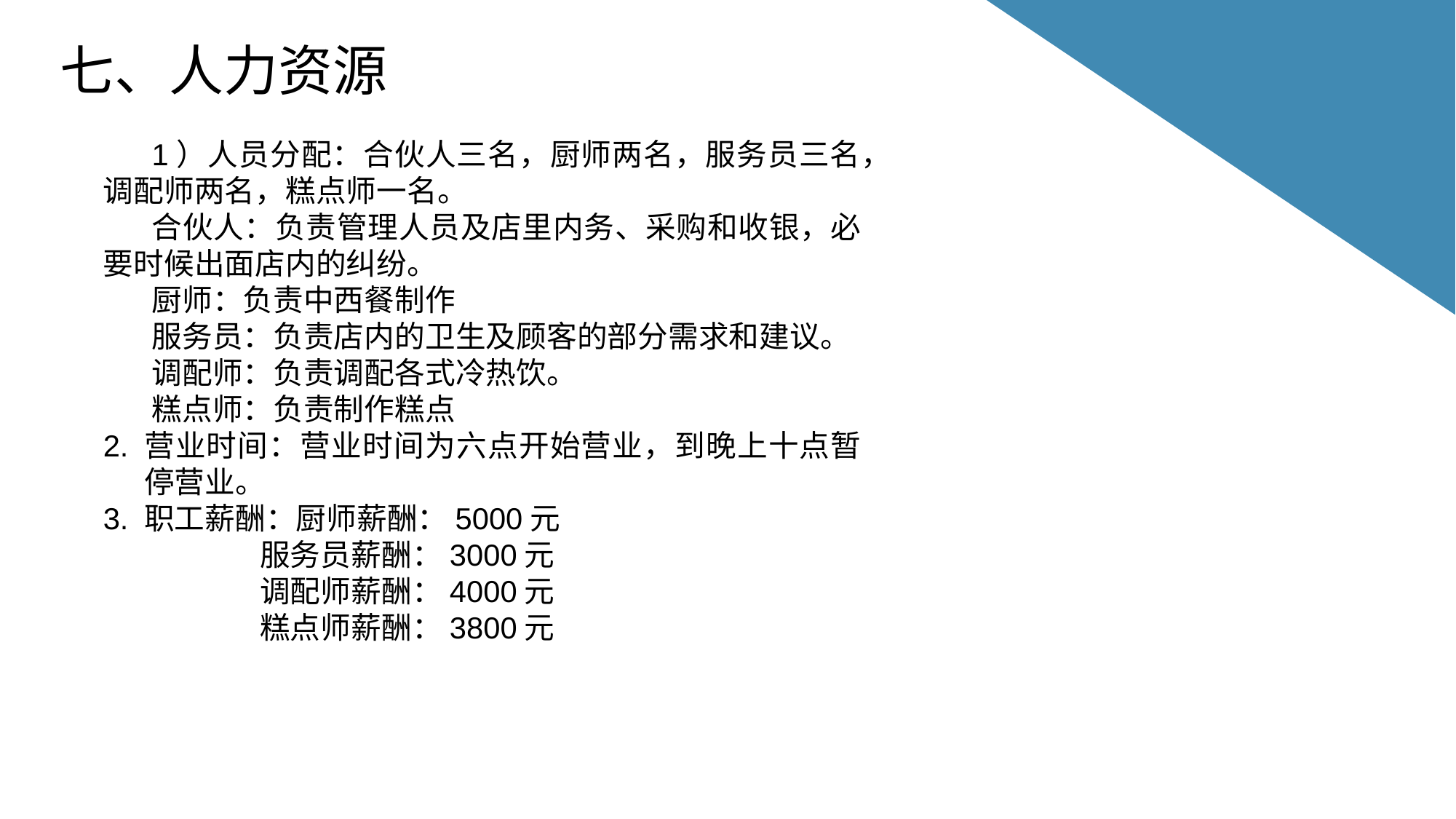

七、人力资源
1）人员分配：合伙人三名，厨师两名，服务员三名，调配师两名，糕点师一名。
合伙人：负责管理人员及店里内务、采购和收银，必要时候出面店内的纠纷。
厨师：负责中西餐制作
服务员：负责店内的卫生及顾客的部分需求和建议。
调配师：负责调配各式冷热饮。
糕点师：负责制作糕点
营业时间：营业时间为六点开始营业，到晚上十点暂停营业。
职工薪酬：厨师薪酬：5000元
               服务员薪酬：3000元
               调配师薪酬：4000元
               糕点师薪酬：3800元